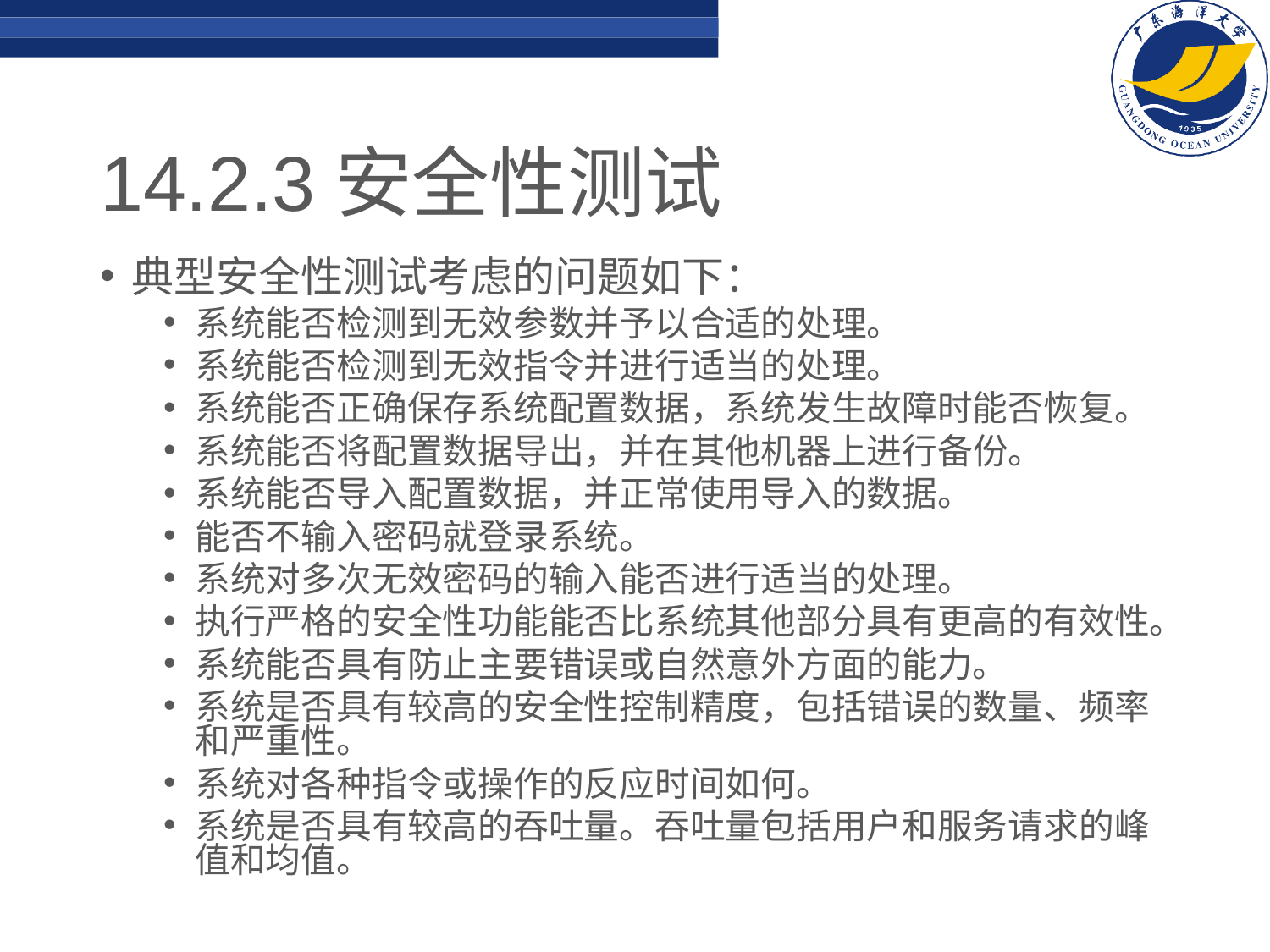

# 14.2.3安全性测试
典型安全性测试考虑的问题如下：
系统能否检测到无效参数并予以合适的处理。
系统能否检测到无效指令并进行适当的处理。
系统能否正确保存系统配置数据，系统发生故障时能否恢复。
系统能否将配置数据导出，并在其他机器上进行备份。
系统能否导入配置数据，并正常使用导入的数据。
能否不输入密码就登录系统。
系统对多次无效密码的输入能否进行适当的处理。
执行严格的安全性功能能否比系统其他部分具有更高的有效性。
系统能否具有防止主要错误或自然意外方面的能力。
系统是否具有较高的安全性控制精度，包括错误的数量、频率和严重性。
系统对各种指令或操作的反应时间如何。
系统是否具有较高的吞吐量。吞吐量包括用户和服务请求的峰值和均值。

16